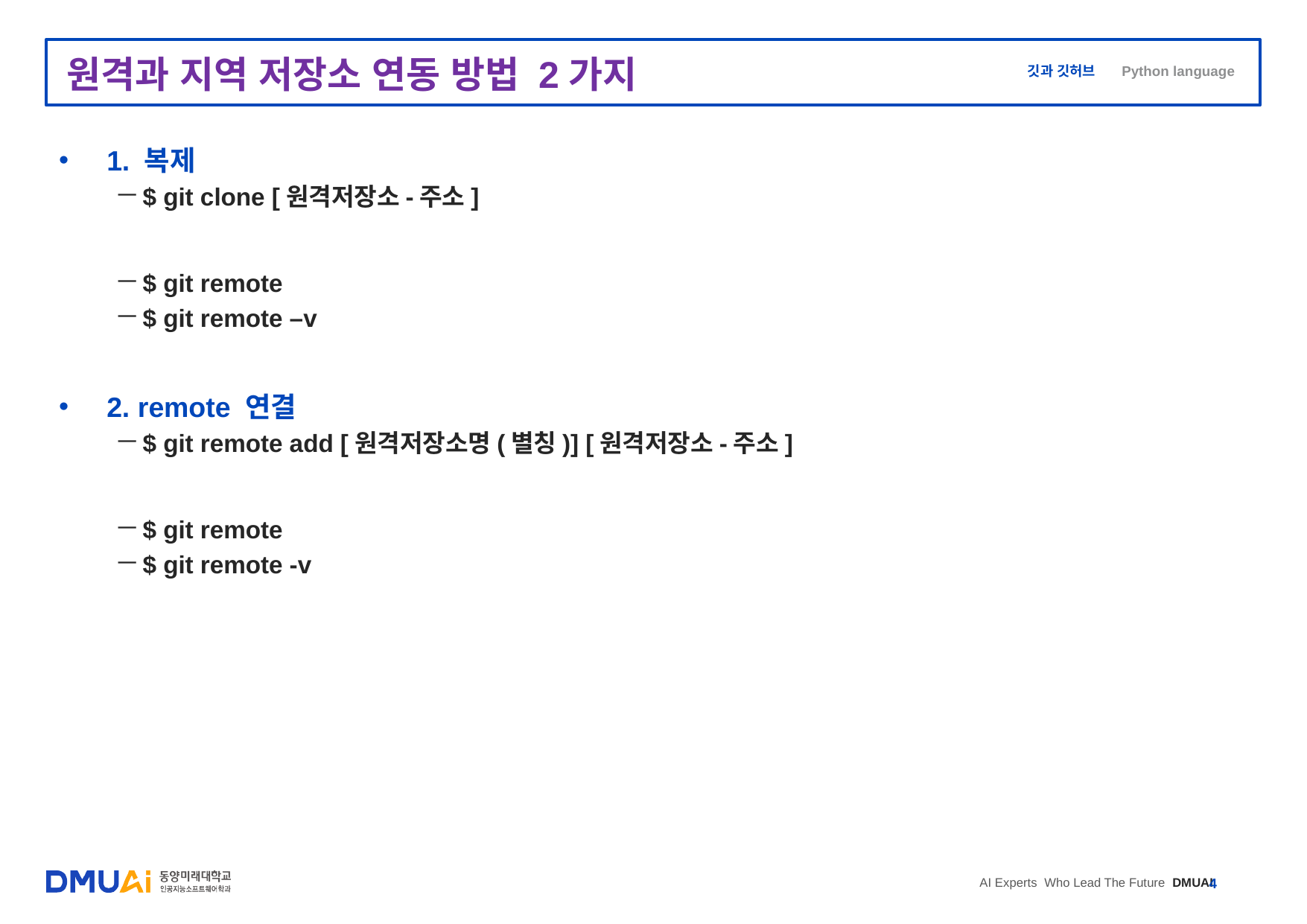

# 원격과 지역 저장소 연동 방법 2가지
1. 복제
$ git clone [원격저장소-주소]

$ git remote
$ git remote –v

2. remote 연결
$ git remote add [원격저장소명(별칭)] [원격저장소-주소]

$ git remote
$ git remote -v